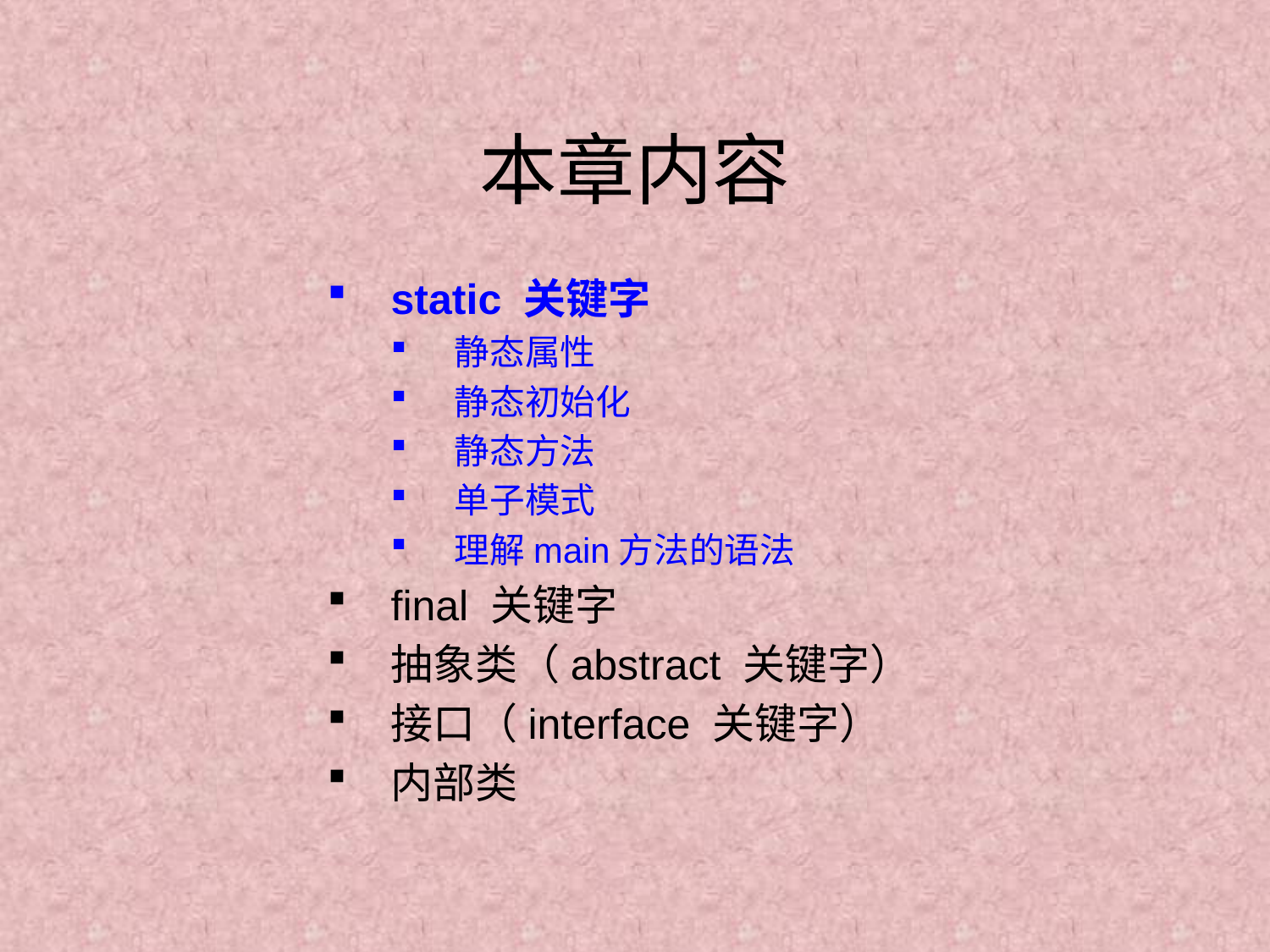

# 本章内容
static 关键字
静态属性
静态初始化
静态方法
单子模式
理解main方法的语法
final 关键字
抽象类（abstract 关键字）
接口（interface 关键字）
内部类